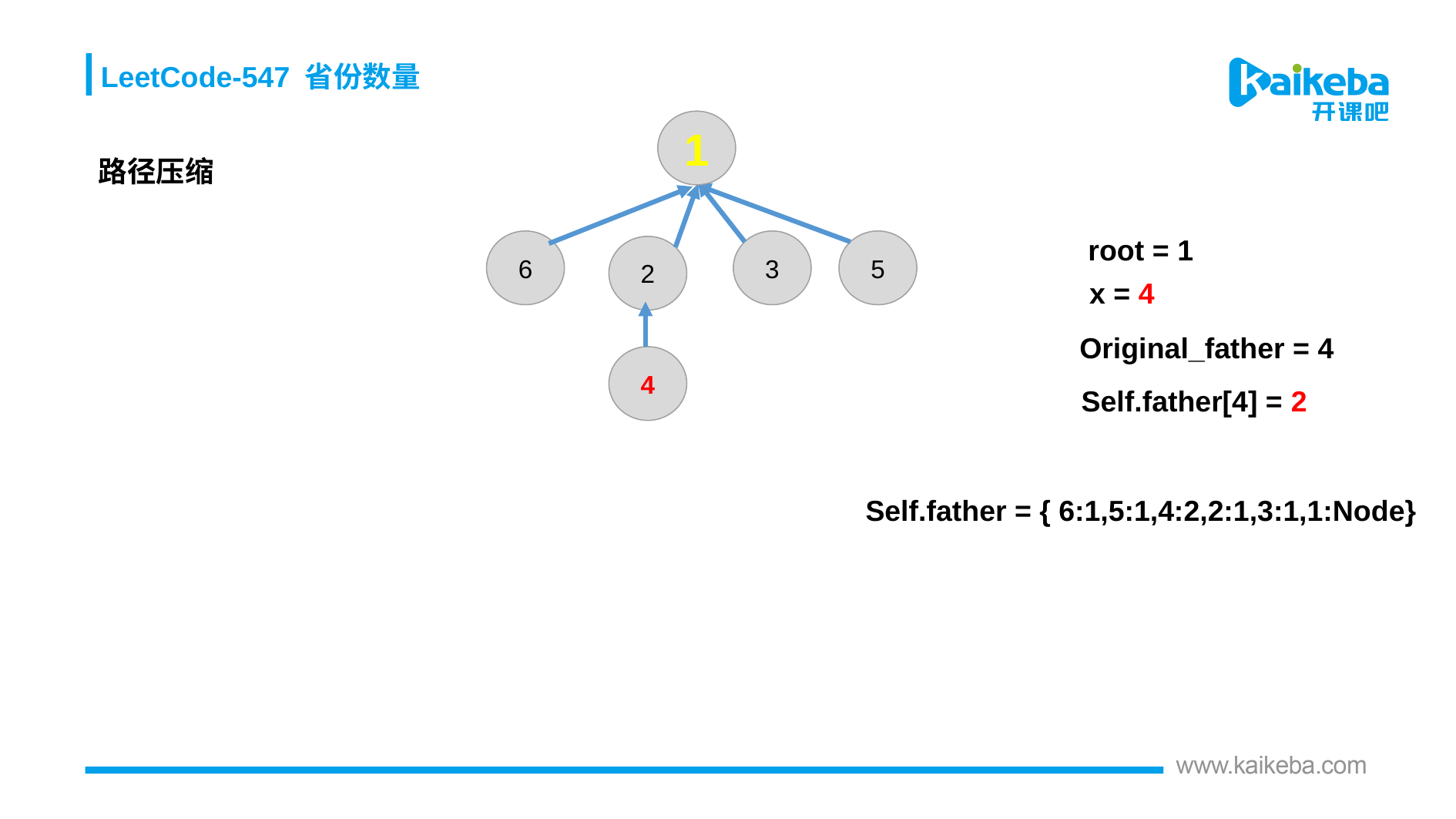

LeetCode-547 省份数量
1
路径压缩
root = 1
6
3
5
2
x = 4
Original_father = 4
4
Self.father[4] = 2
Self.father = { 6:1,5:1,4:2,2:1,3:1,1:Node}